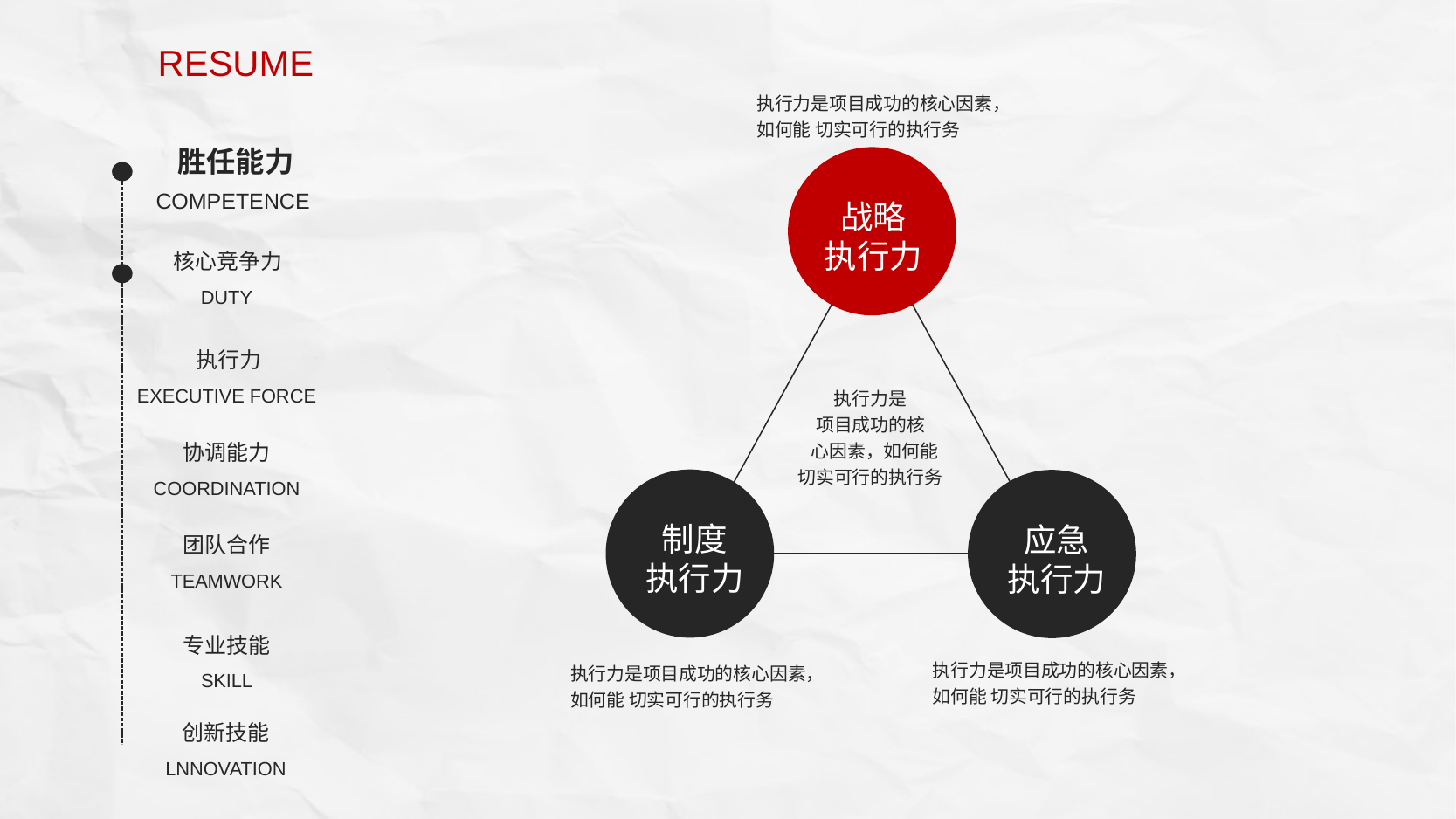

RESUME
执行力是项目成功的核心因素，如何能 切实可行的执行务
胜任能力
COMPETENCE

战略
执行力

核心竞争力

DUTY
执行力
EXECUTIVE FORCE
执行力是
项目成功的核
 心因素，如何能 切实可行的执行务
协调能力
COORDINATION

制度
执行力

应急
执行力
团队合作
TEAMWORK
专业技能
执行力是项目成功的核心因素，如何能 切实可行的执行务
执行力是项目成功的核心因素，如何能 切实可行的执行务
SKILL
创新技能
LNNOVATION